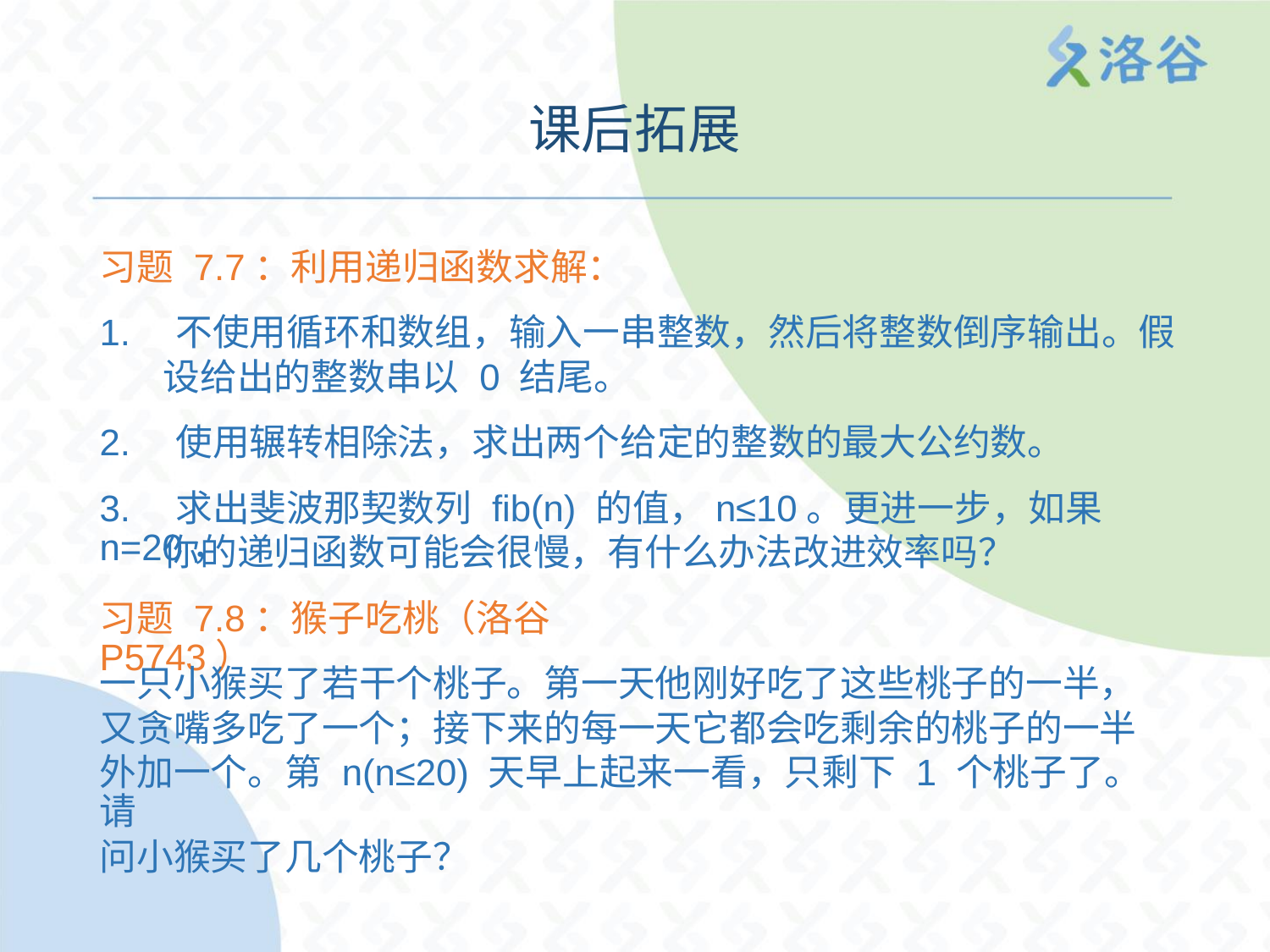

课后拓展
习题 7.7：利用递归函数求解：
1. 不使用循环和数组，输入一串整数，然后将整数倒序输出。假
设给出的整数串以 0 结尾。
2. 使用辗转相除法，求出两个给定的整数的最大公约数。
3. 求出斐波那契数列 fib(n) 的值，n≤10。更进一步，如果 n=20，
你的递归函数可能会很慢，有什么办法改进效率吗？
习题 7.8：猴子吃桃（洛谷 P5743）
一只小猴买了若干个桃子。第一天他刚好吃了这些桃子的一半，
又贪嘴多吃了一个；接下来的每一天它都会吃剩余的桃子的一半
外加一个。第 n(n≤20) 天早上起来一看，只剩下 1 个桃子了。请
问小猴买了几个桃子？